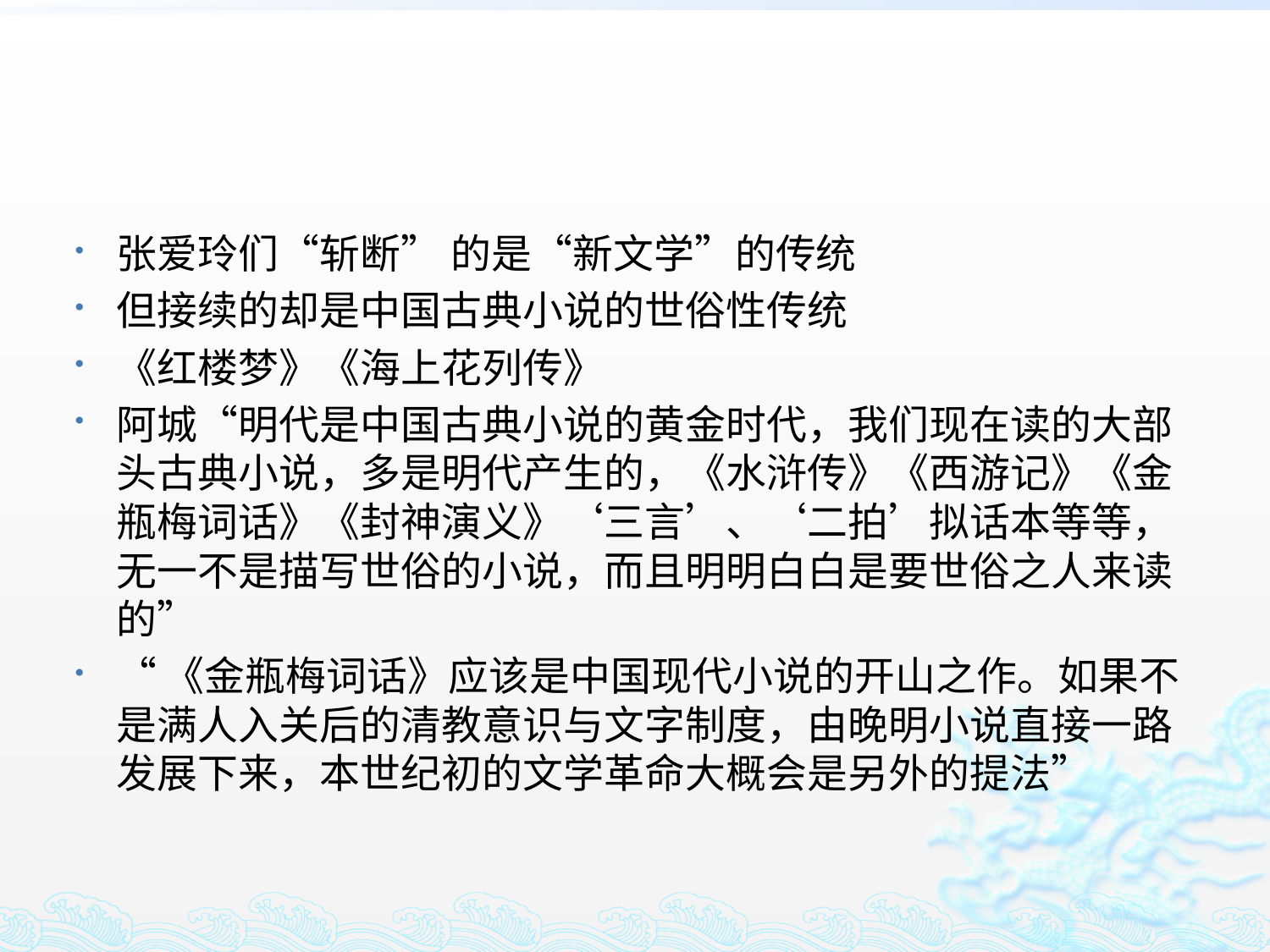

#
张爱玲们“斩断” 的是“新文学”的传统
但接续的却是中国古典小说的世俗性传统
《红楼梦》《海上花列传》
阿城“明代是中国古典小说的黄金时代，我们现在读的大部头古典小说，多是明代产生的，《水浒传》《西游记》《金瓶梅词话》《封神演义》‘三言’、‘二拍’拟话本等等，无一不是描写世俗的小说，而且明明白白是要世俗之人来读的”
“《金瓶梅词话》应该是中国现代小说的开山之作。如果不是满人入关后的清教意识与文字制度，由晚明小说直接一路发展下来，本世纪初的文学革命大概会是另外的提法”